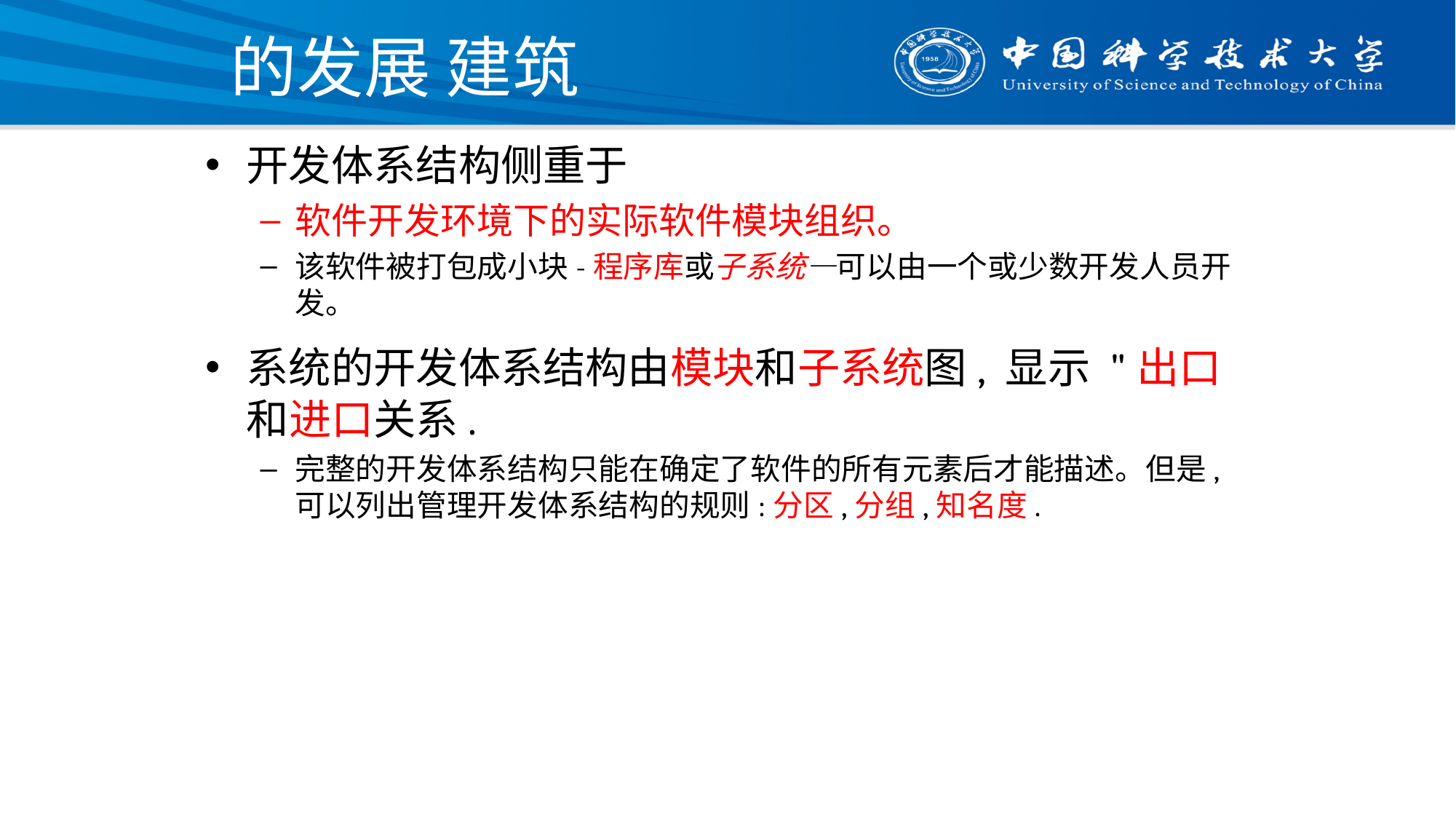

# 的发展 建筑
开发体系结构侧重于
软件开发环境下的实际软件模块组织。
该软件被打包成小块-程序库或子系统—可以由一个或少数开发人员开发。
系统的开发体系结构由模块和子系统图, 显示 "出口和进口关系.
完整的开发体系结构只能在确定了软件的所有元素后才能描述。但是, 可以列出管理开发体系结构的规则:分区,分组,知名度.